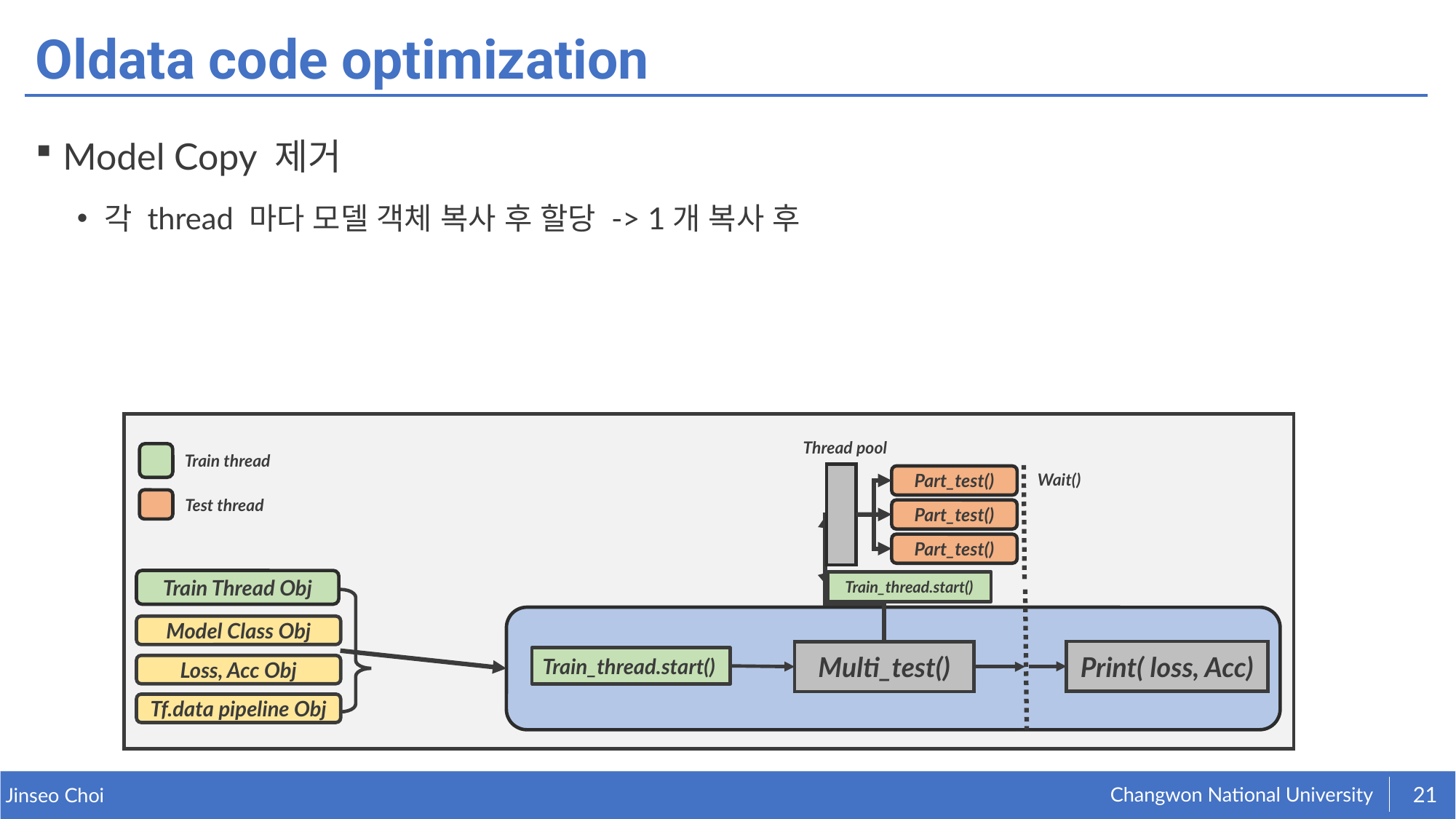

# Oldata code optimization
Model Copy 제거
각 thread 마다 모델 객체 복사 후 할당 -> 1개 복사 후

Thread pool

Train thread
Wait()

Part_test()
Test thread

Part_test()
Part_test()
Train Thread Obj
Train_thread.start()

Model Class Obj
Print( loss, Acc)
Multi_test()
Train_thread.start()
Loss, Acc Obj
Tf.data pipeline Obj
21